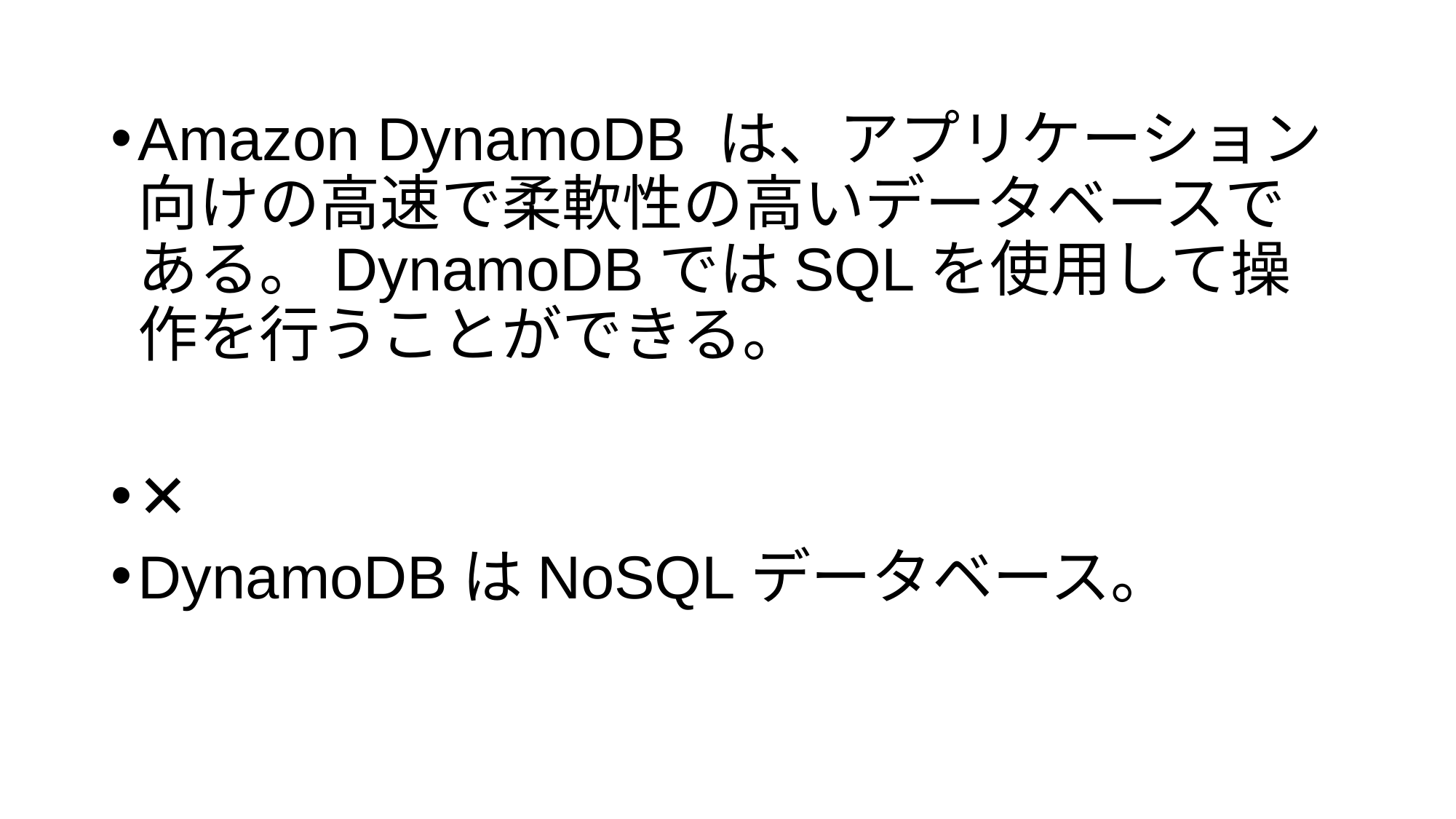

Amazon DynamoDB は、アプリケーション向けの高速で柔軟性の高いデータベースである。DynamoDBではSQLを使用して操作を行うことができる。

✕
DynamoDBはNoSQLデータベース。